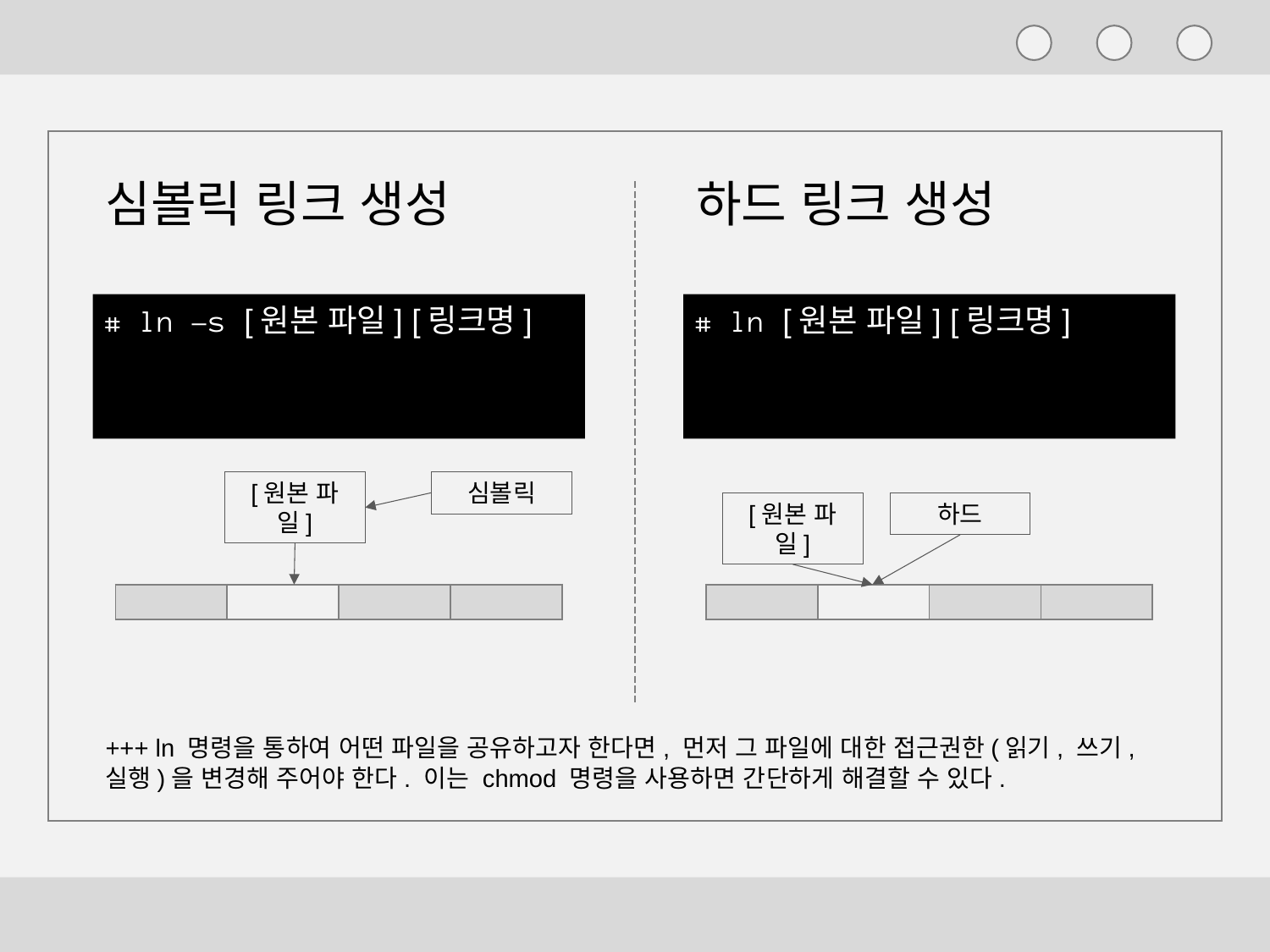

심볼릭 링크 생성
하드 링크 생성
# ln [원본 파일] [링크명]
# ln –s [원본 파일] [링크명]
[원본 파일]
심볼릭
[원본 파일]
하드
|  |  |  |  |
| --- | --- | --- | --- |
|  |  |  |  |
| --- | --- | --- | --- |
+++ ln 명령을 통하여 어떤 파일을 공유하고자 한다면, 먼저 그 파일에 대한 접근권한(읽기, 쓰기, 실행)을 변경해 주어야 한다. 이는 chmod 명령을 사용하면 간단하게 해결할 수 있다.